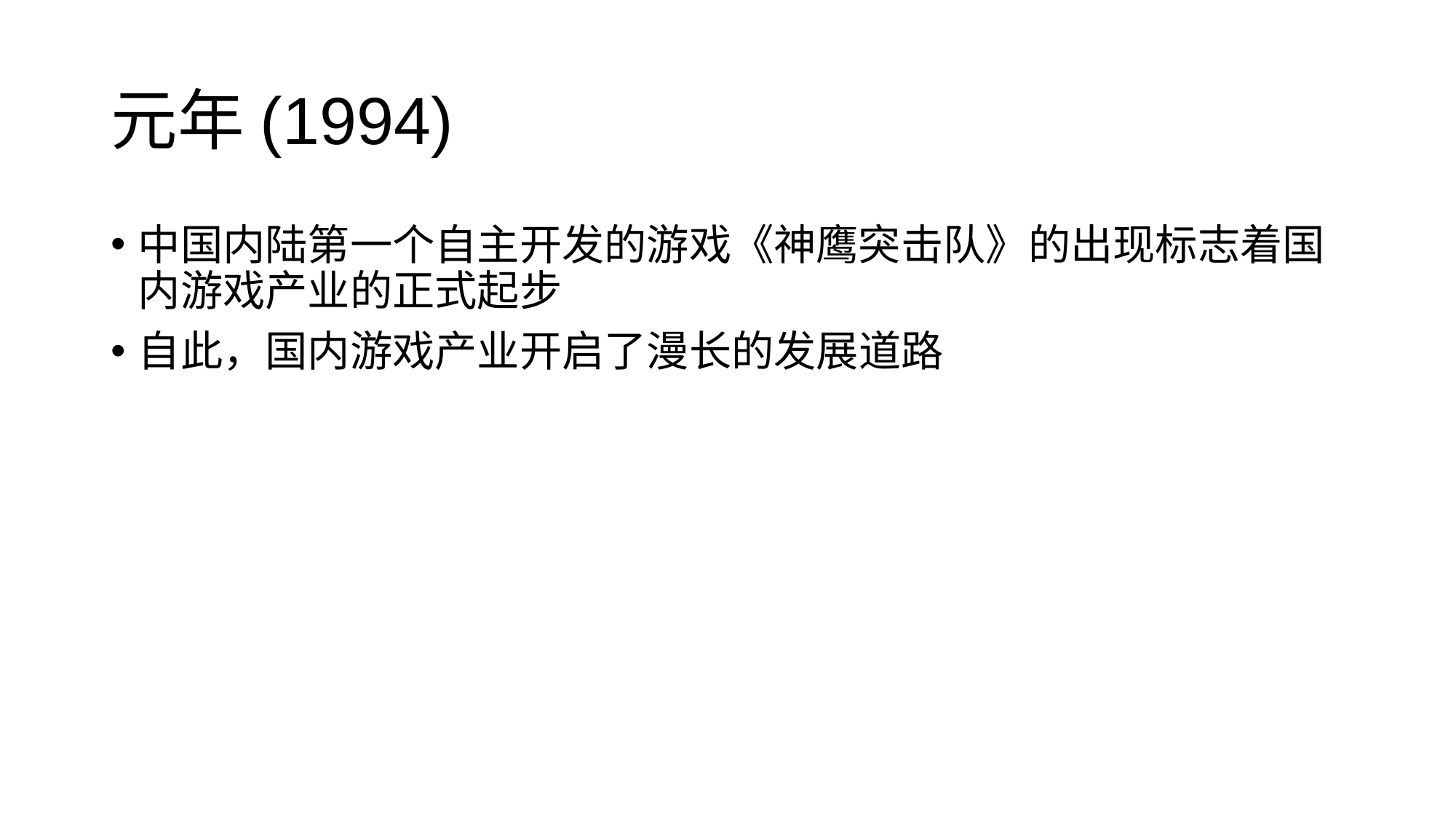

# 元年(1994)
中国内陆第一个自主开发的游戏《神鹰突击队》的出现标志着国内游戏产业的正式起步
自此，国内游戏产业开启了漫长的发展道路